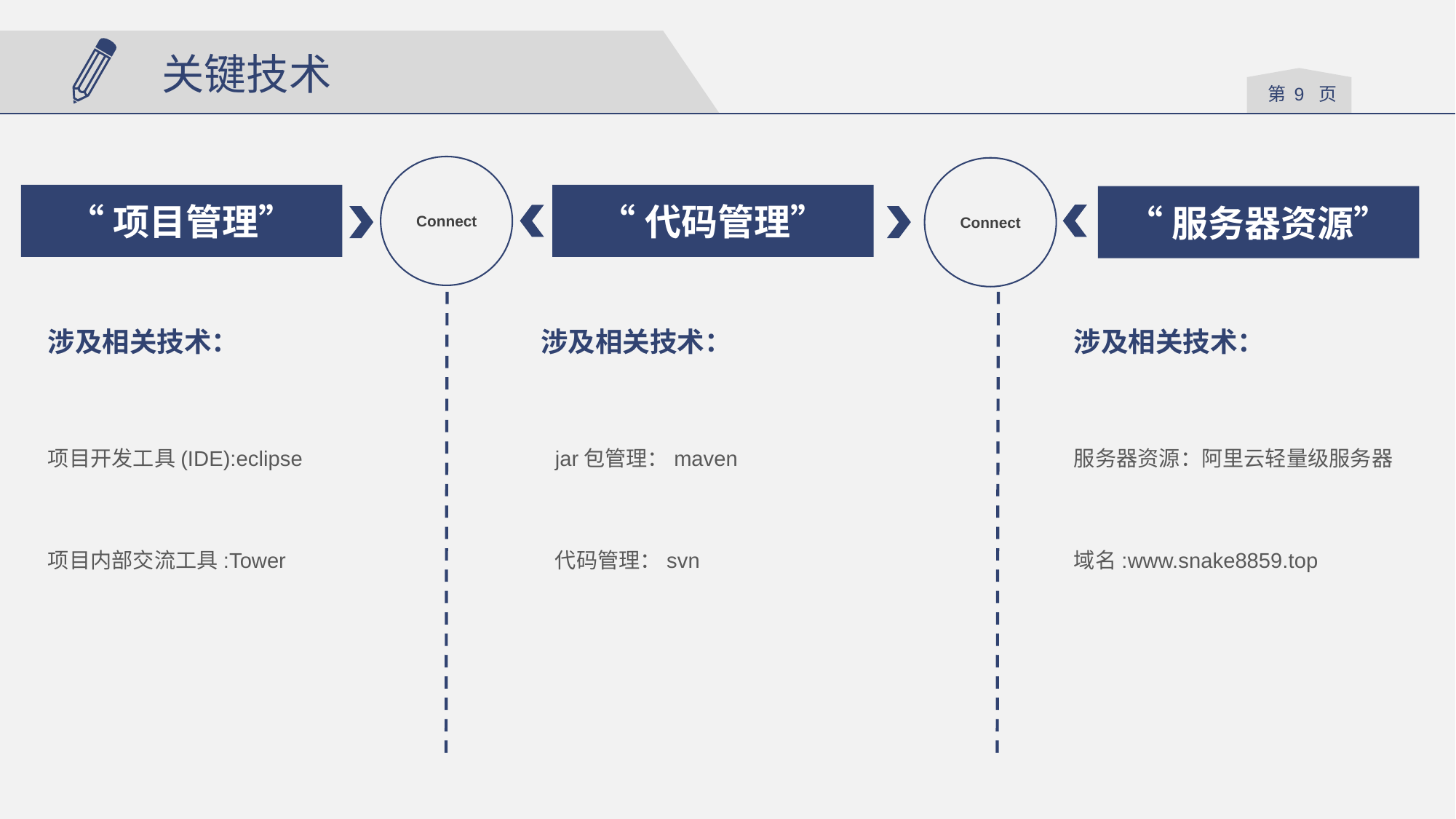

关键技术
Connect
“项目管理”

Connect
“代码管理”
“服务器资源”

涉及相关技术：
涉及相关技术：
涉及相关技术：
项目开发工具(IDE):eclipse

项目内部交流工具:Tower
jar包管理：maven

代码管理：svn
服务器资源：阿里云轻量级服务器

域名:www.snake8859.top